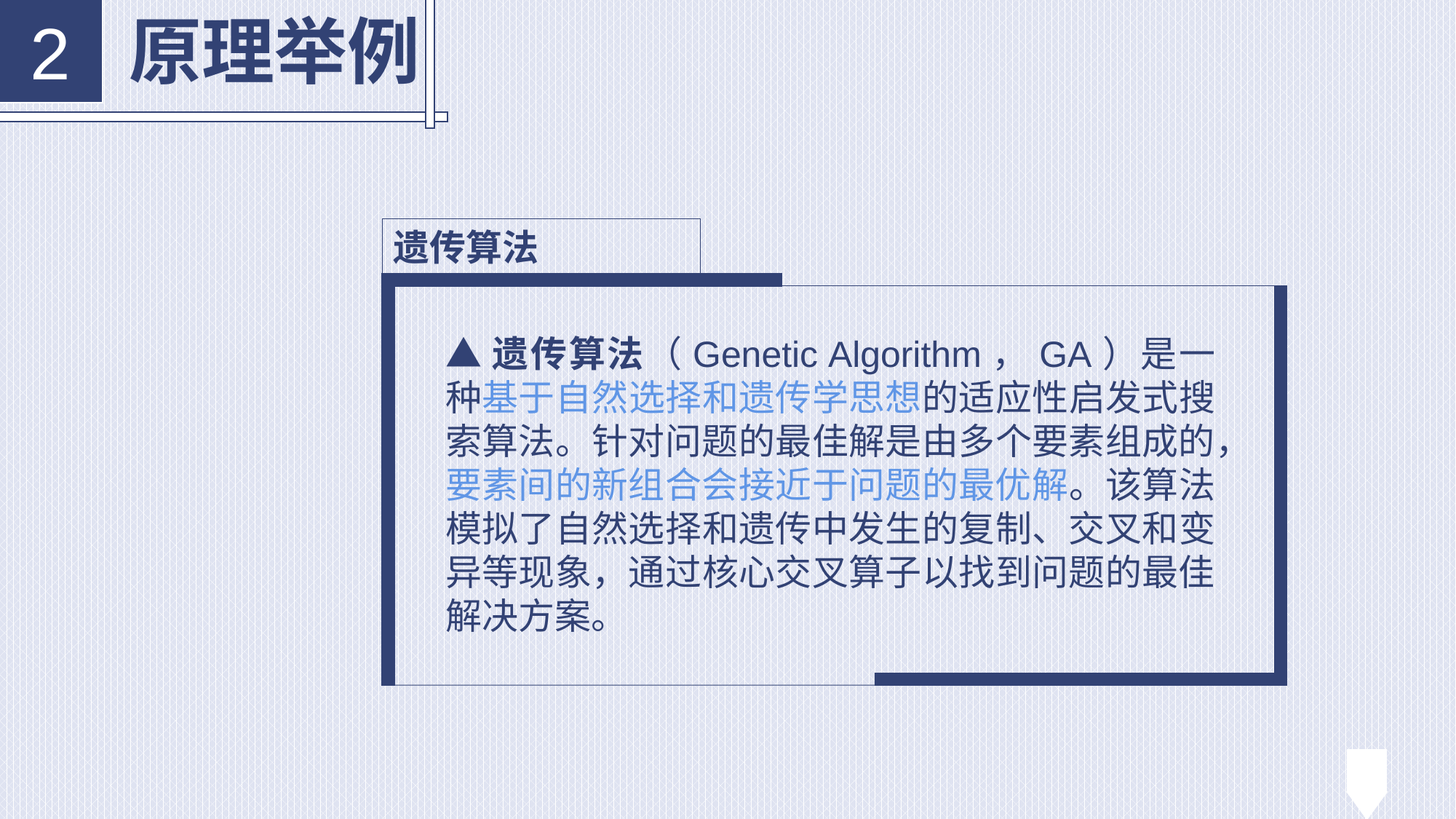

原理举例

2

遗传算法

▲遗传算法（Genetic Algorithm，GA）是一种基于自然选择和遗传学思想的适应性启发式搜索算法。针对问题的最佳解是由多个要素组成的，要素间的新组合会接近于问题的最优解。该算法模拟了自然选择和遗传中发生的复制、交叉和变异等现象，通过核心交叉算子以找到问题的最佳解决方案。

18